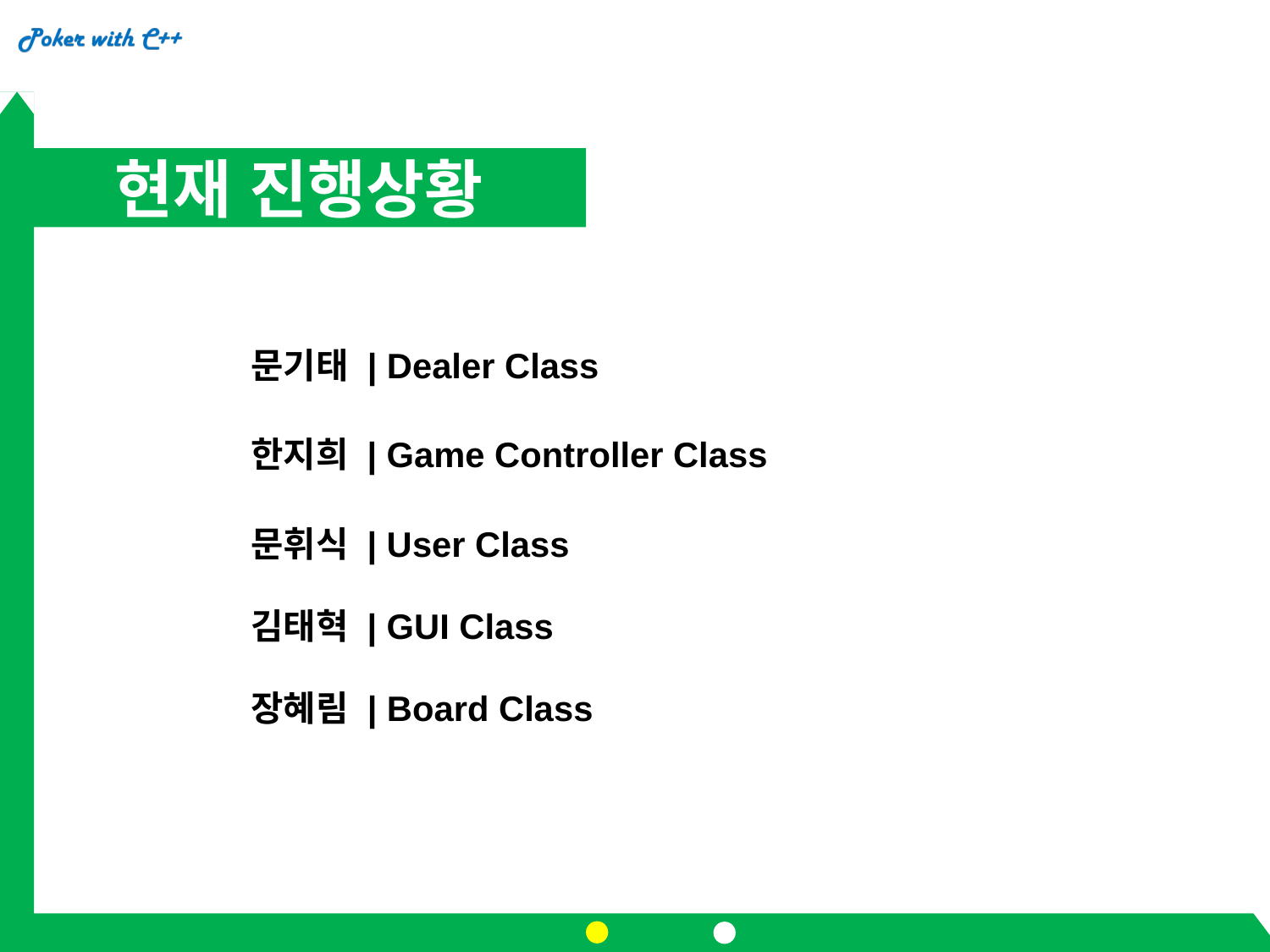

현재 진행상황
문기태 | Dealer Class
한지희 | Game Controller Class
문휘식 | User Class
김태혁 | GUI Class
장혜림 | Board Class